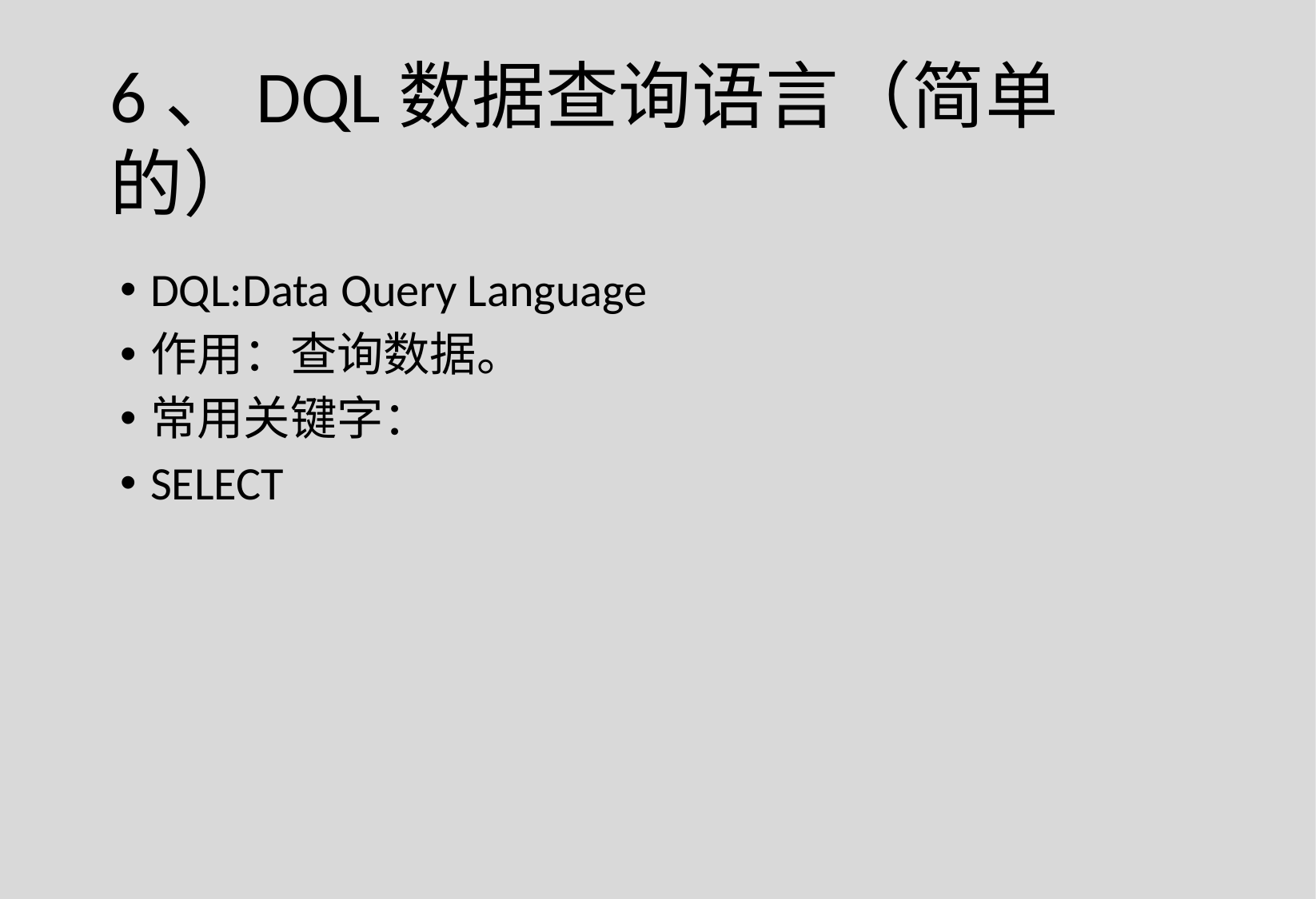

6、DQL数据查询语言（简单的）
DQL:Data Query Language
作用：查询数据。
常用关键字：
SELECT